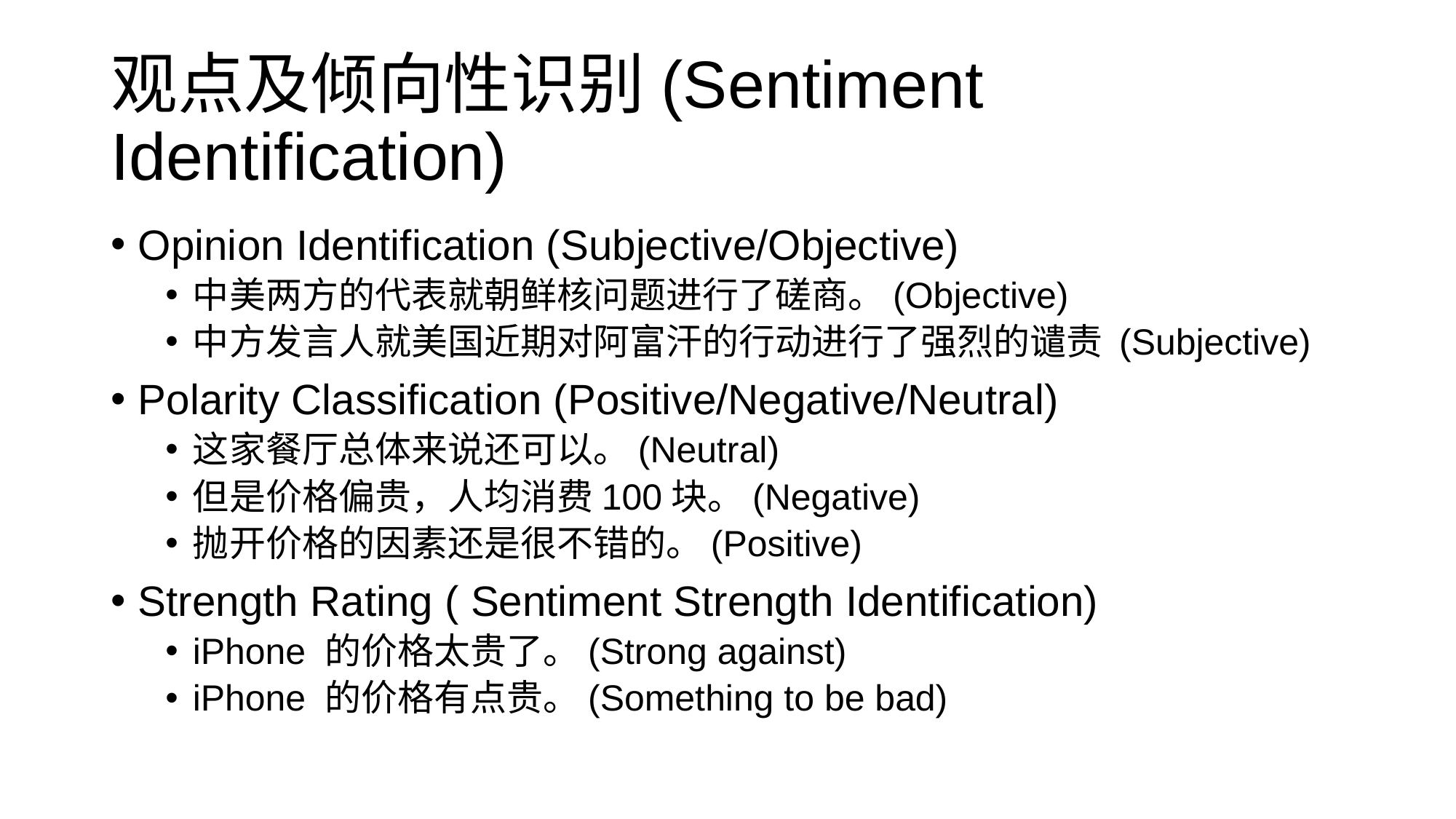

# 观点及倾向性识别(Sentiment Identification)
Opinion Identification (Subjective/Objective)
中美两方的代表就朝鲜核问题进行了磋商。(Objective)
中方发言人就美国近期对阿富汗的行动进行了强烈的谴责 (Subjective)
Polarity Classification (Positive/Negative/Neutral)
这家餐厅总体来说还可以。(Neutral)
但是价格偏贵，人均消费100块。(Negative)
抛开价格的因素还是很不错的。(Positive)
Strength Rating ( Sentiment Strength Identification)
iPhone 的价格太贵了。(Strong against)
iPhone 的价格有点贵。(Something to be bad)